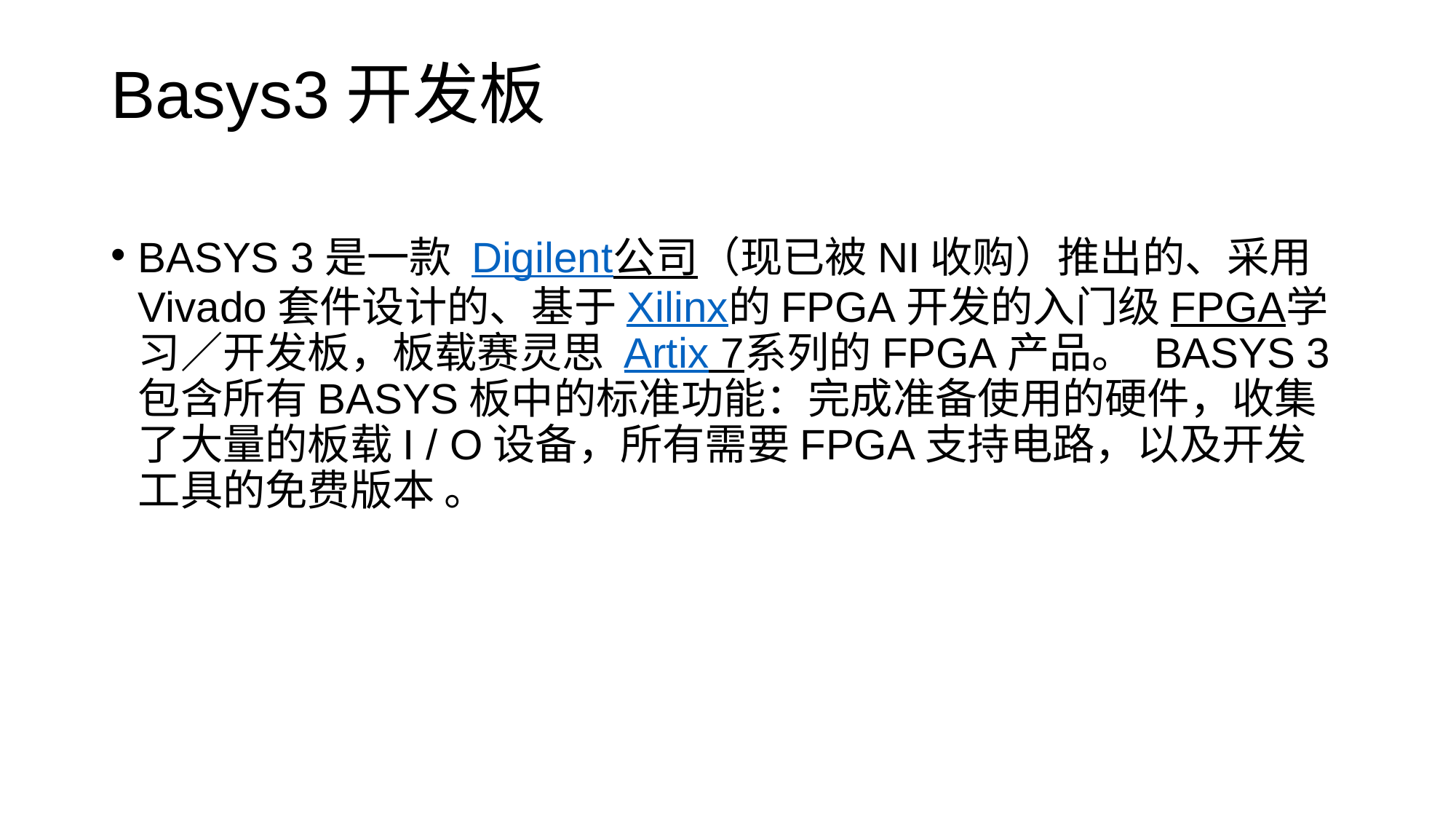

# Basys3开发板
BASYS 3是一款 Digilent公司（现已被NI收购）推出的、采用Vivado套件设计的、基于Xilinx的FPGA开发的入门级FPGA学习／开发板，板载赛灵思 Artix 7系列的FPGA产品。 BASYS 3包含所有BASYS板中的标准功能：完成准备使用的硬件，收集了大量的板载I / O设备，所有需要FPGA支持电路，以及开发工具的免费版本 。